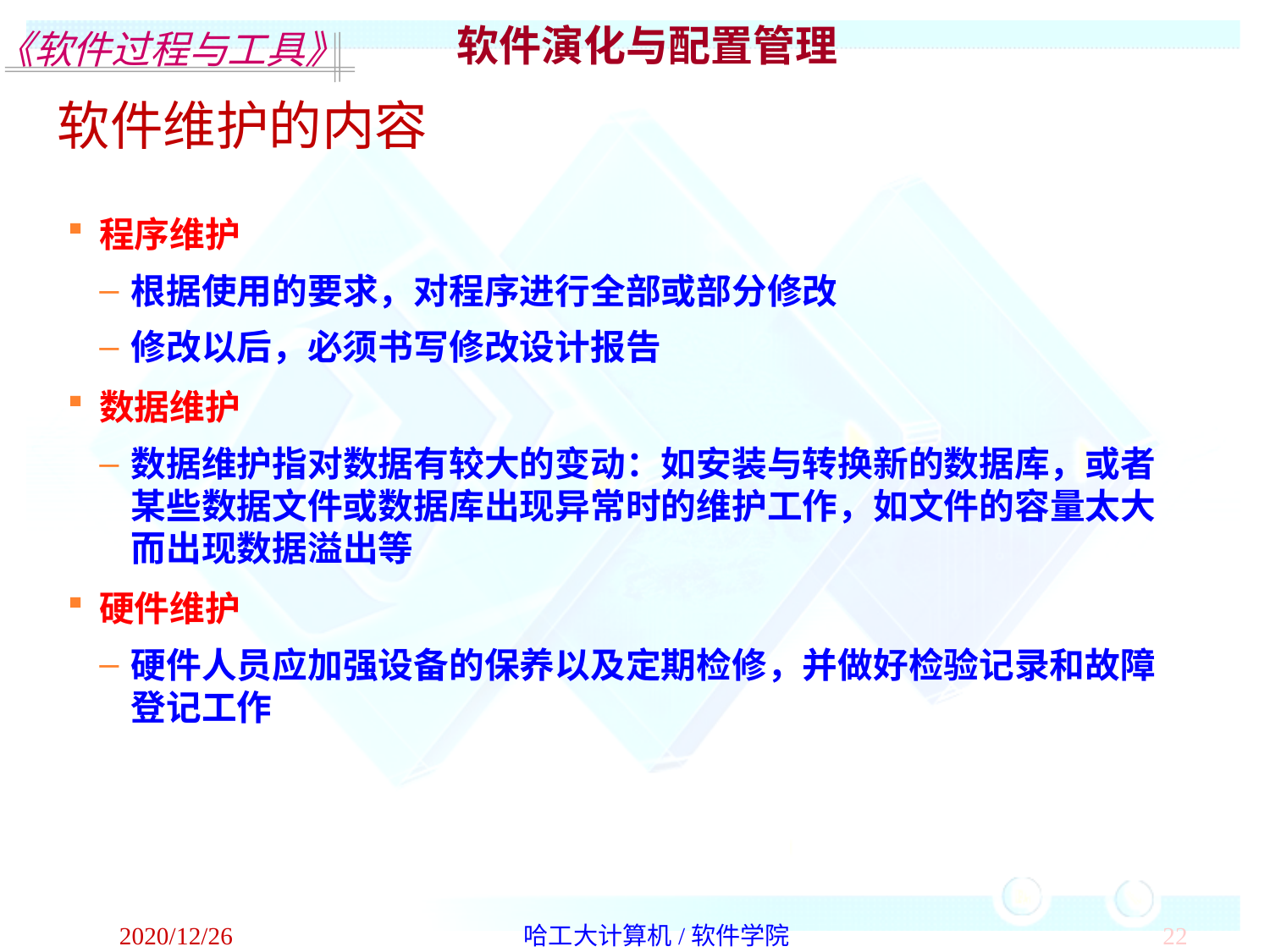

软件演化与配置管理
软件维护的内容
程序维护
根据使用的要求，对程序进行全部或部分修改
修改以后，必须书写修改设计报告
数据维护
数据维护指对数据有较大的变动：如安装与转换新的数据库，或者某些数据文件或数据库出现异常时的维护工作，如文件的容量太大而出现数据溢出等
硬件维护
硬件人员应加强设备的保养以及定期检修，并做好检验记录和故障登记工作